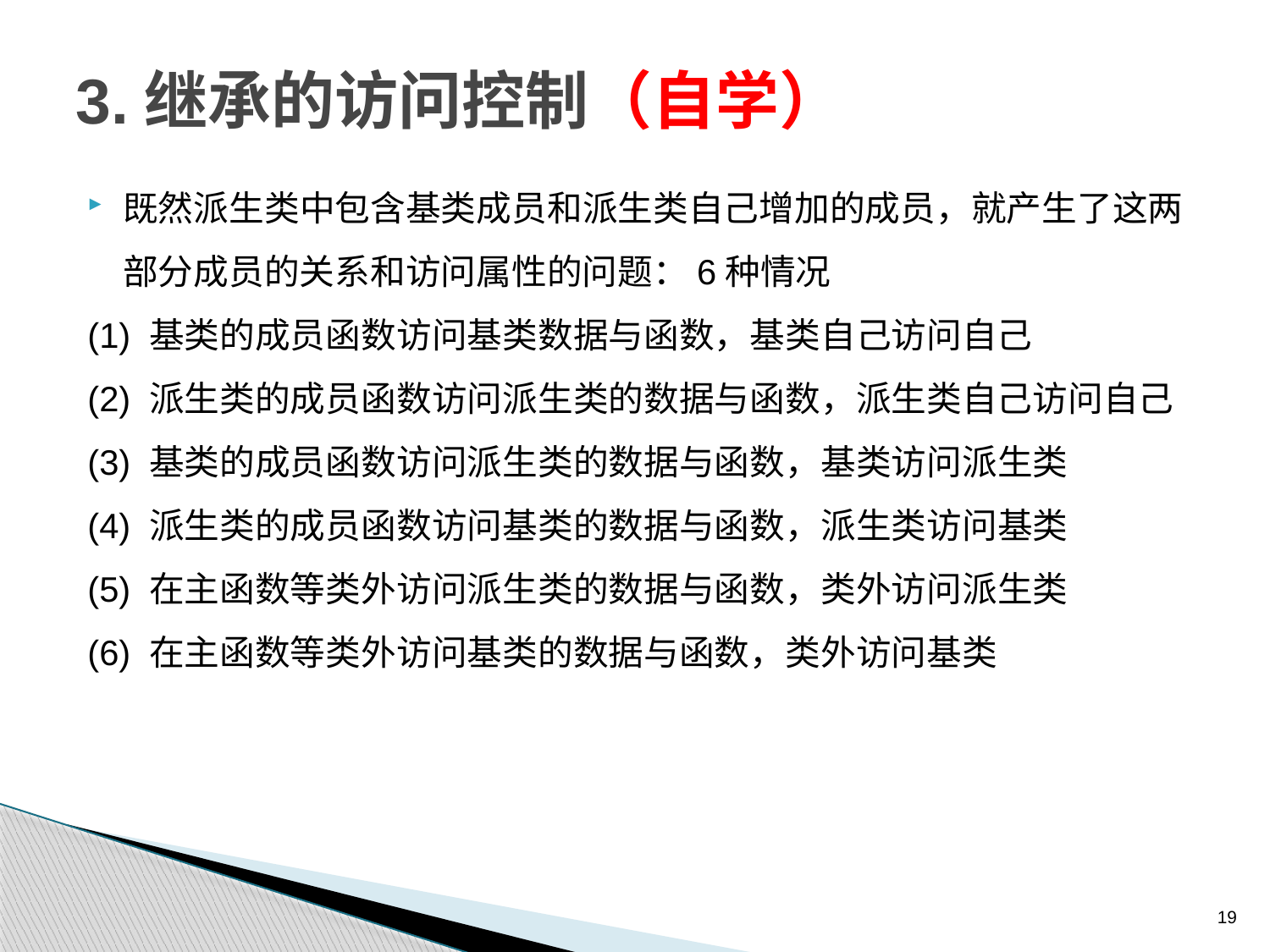

# 3.继承的访问控制（自学）
既然派生类中包含基类成员和派生类自己增加的成员，就产生了这两部分成员的关系和访问属性的问题：6种情况
(1) 基类的成员函数访问基类数据与函数，基类自己访问自己
(2) 派生类的成员函数访问派生类的数据与函数，派生类自己访问自己
(3) 基类的成员函数访问派生类的数据与函数，基类访问派生类
(4) 派生类的成员函数访问基类的数据与函数，派生类访问基类
(5) 在主函数等类外访问派生类的数据与函数，类外访问派生类
(6) 在主函数等类外访问基类的数据与函数，类外访问基类

19